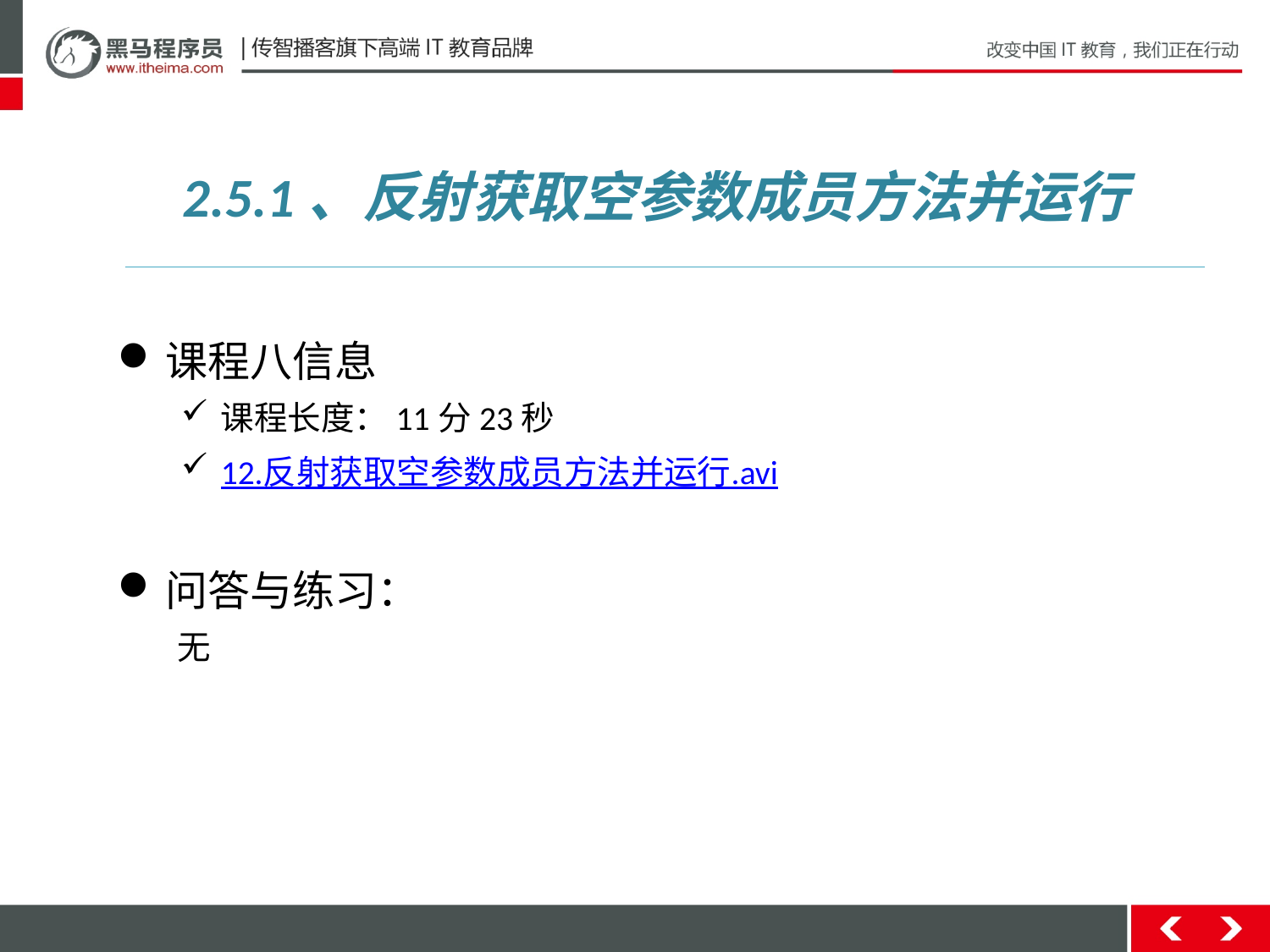

2.5.1、反射获取空参数成员方法并运行

课程八信息
课程长度：11分23秒
12.反射获取空参数成员方法并运行.avi

问答与练习：
       无